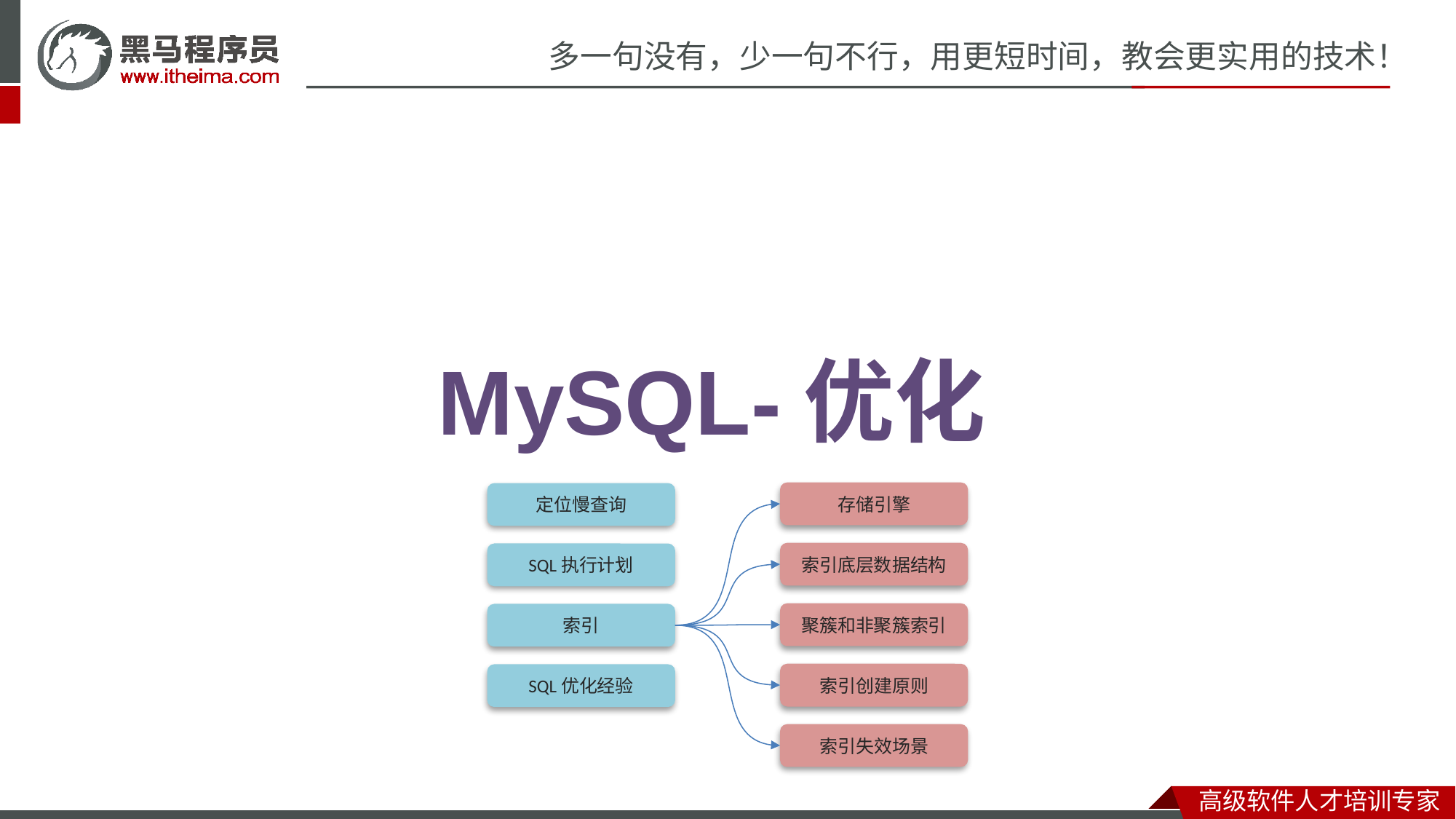

MySQL-优化

存储引擎
定位慢查询
索引底层数据结构
SQL执行计划
聚簇和非聚簇索引
索引
索引创建原则
SQL优化经验
索引失效场景